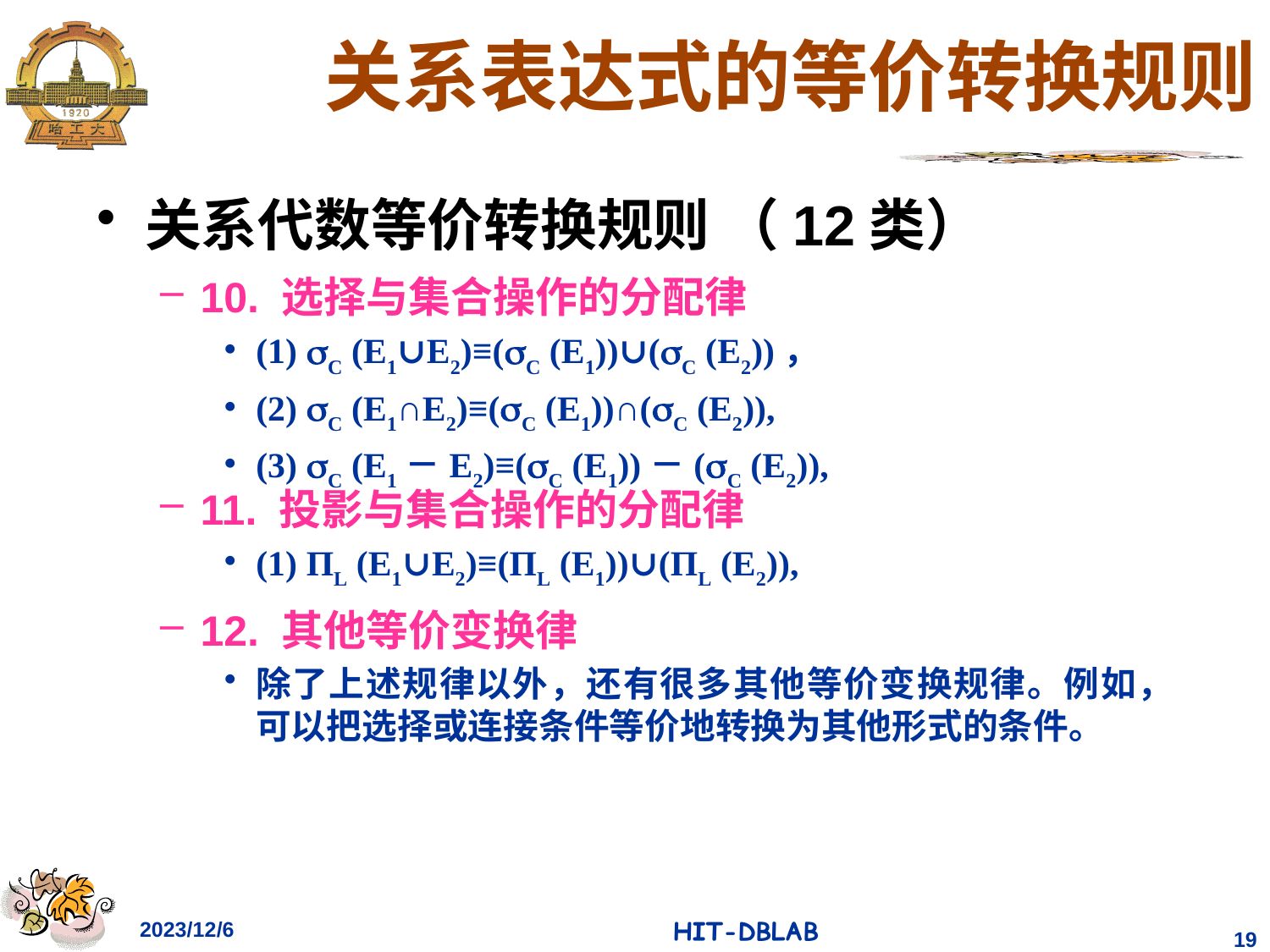

# 关系表达式的等价转换规则
关系代数等价转换规则 （12类）
10. 选择与集合操作的分配律
(1) σC (E1∪E2)≡(σC (E1))∪(σC (E2))，
(2) σC (E1∩E2)≡(σC (E1))∩(σC (E2)),
(3) σC (E1－E2)≡(σC (E1))－(σC (E2)),
11. 投影与集合操作的分配律
(1) ΠL (E1∪E2)≡(ΠL (E1))∪(ΠL (E2)),

12. 其他等价变换律
除了上述规律以外，还有很多其他等价变换规律。例如，可以把选择或连接条件等价地转换为其他形式的条件。
2023/12/6
HIT-DBLAB
19